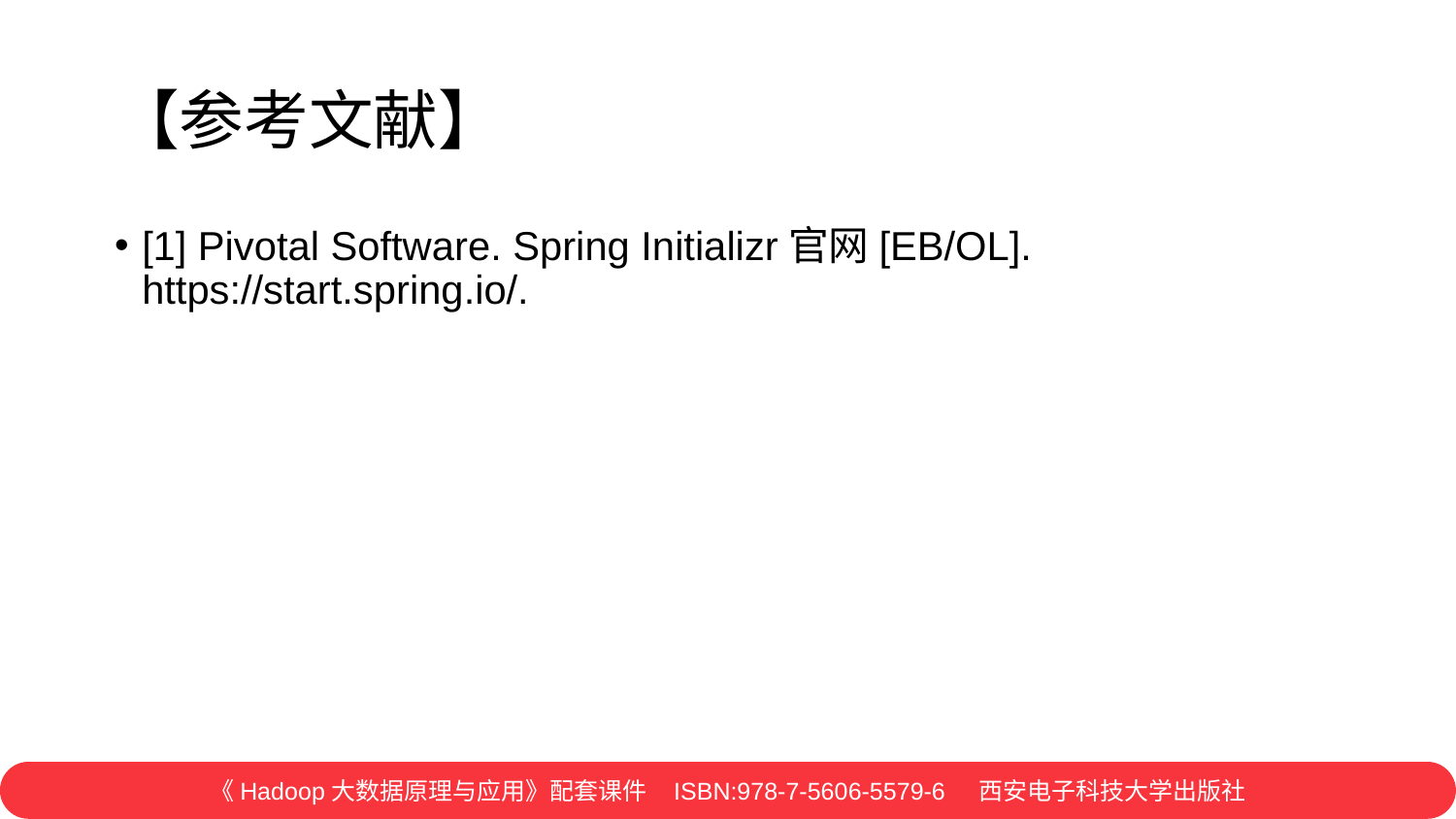

# 【参考文献】
[1] Pivotal Software. Spring Initializr官网[EB/OL]. https://start.spring.io/.